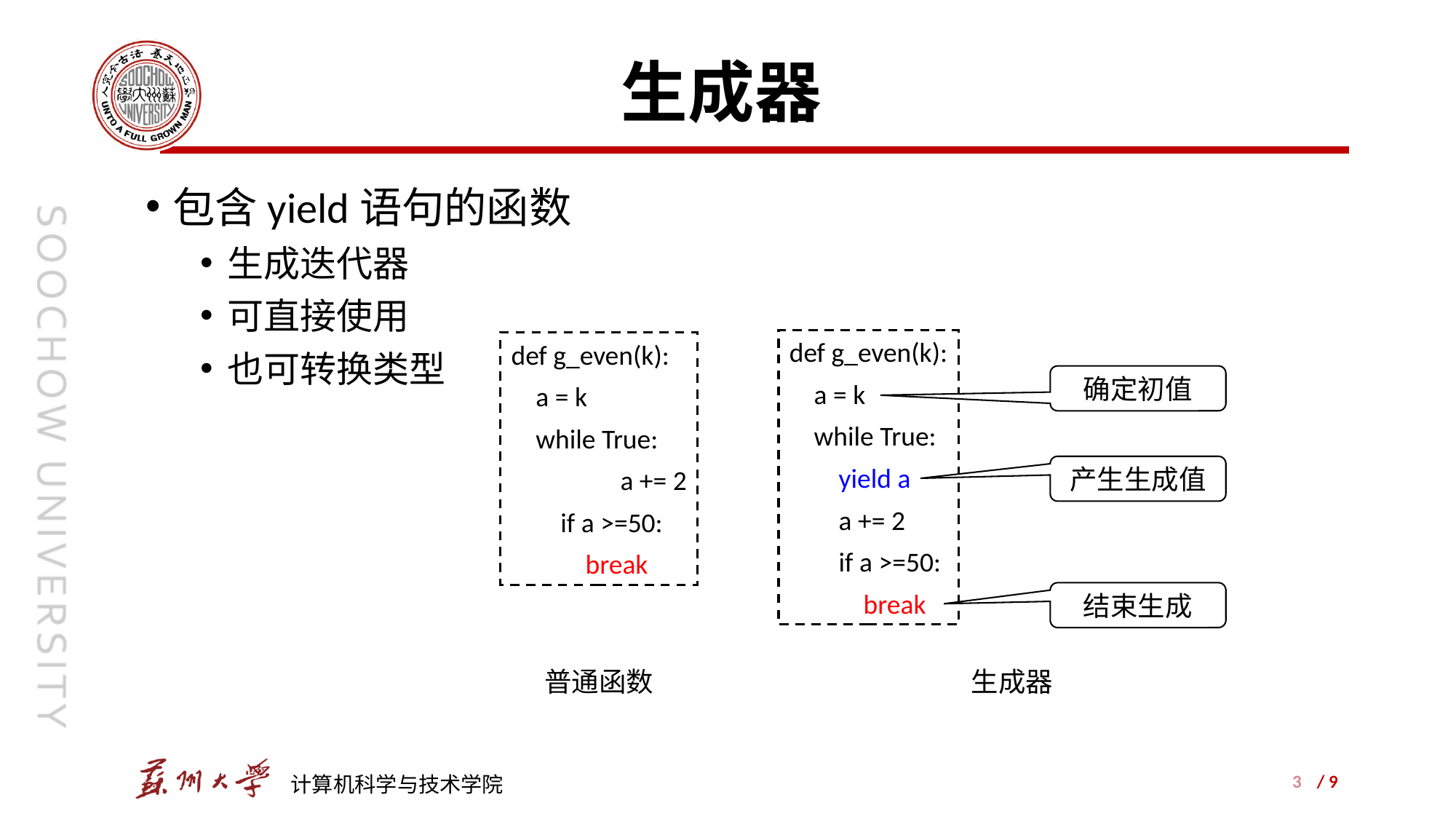

# 生成器
包含yield语句的函数
生成迭代器
可直接使用
也可转换类型
def g_even(k):
    a = k
    while True:
        yield a
        a += 2
        if a >=50:
            break
def g_even(k):
    a = k
    while True:
	a += 2
        if a >=50:
            break
确定初值
产生生成值
结束生成
普通函数
生成器
3